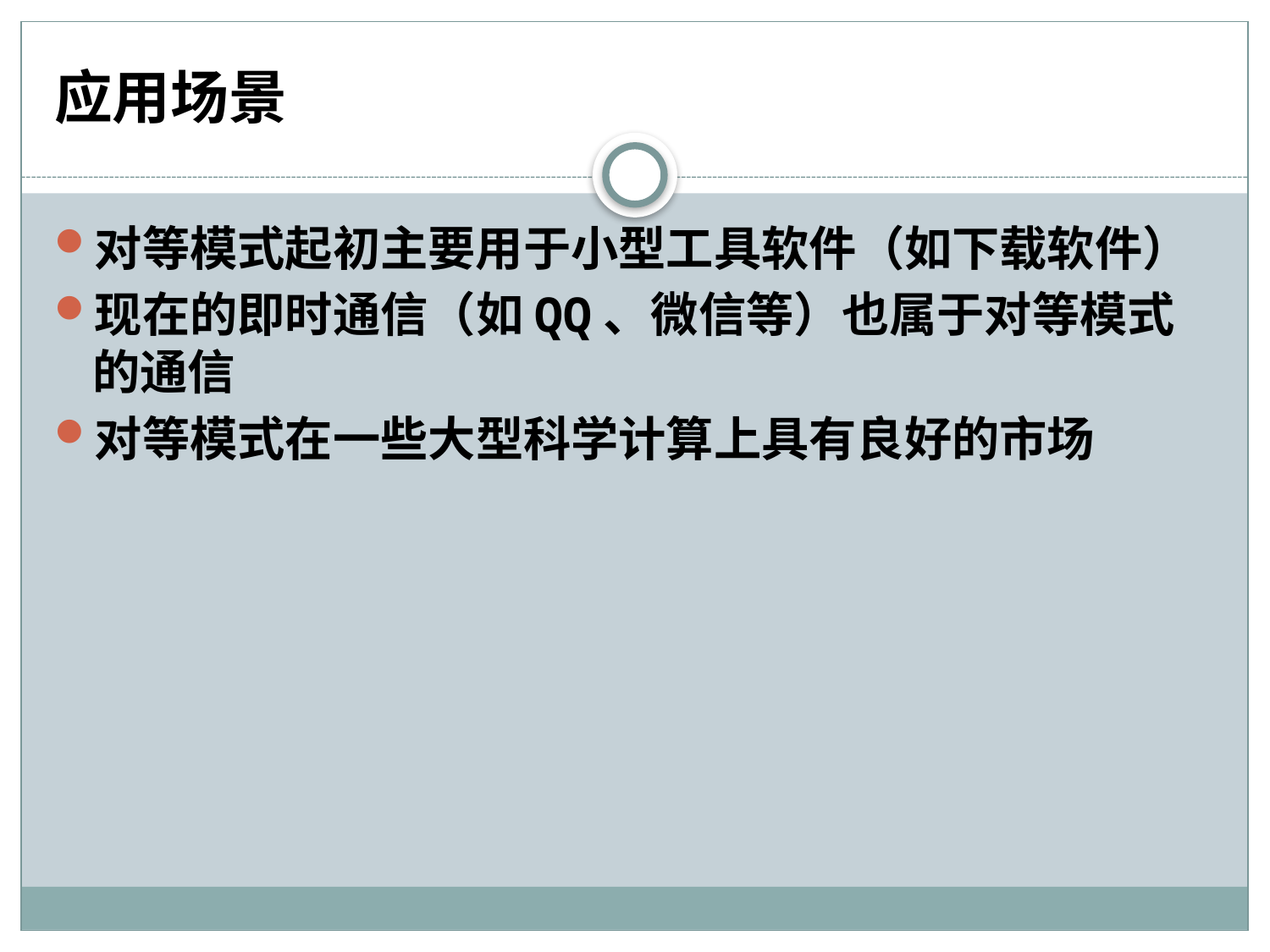

# 应用场景
对等模式起初主要用于小型工具软件（如下载软件）
现在的即时通信（如QQ、微信等）也属于对等模式的通信
对等模式在一些大型科学计算上具有良好的市场